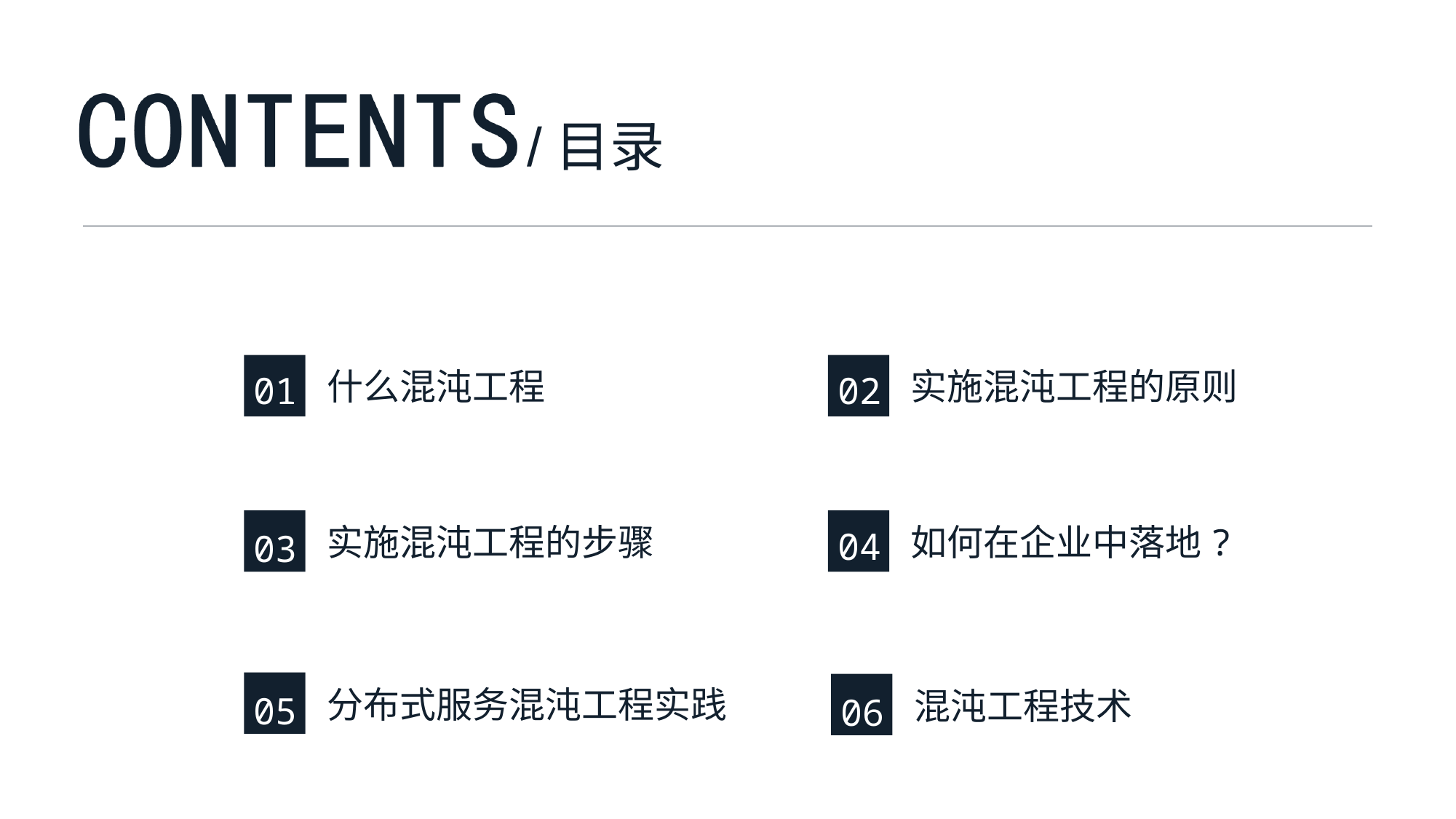

01
02
什么混沌工程
实施混沌工程的原则

04
实施混沌工程的步骤
如何在企业中落地?
03

分布式服务混沌工程实践
混沌工程技术
05
06